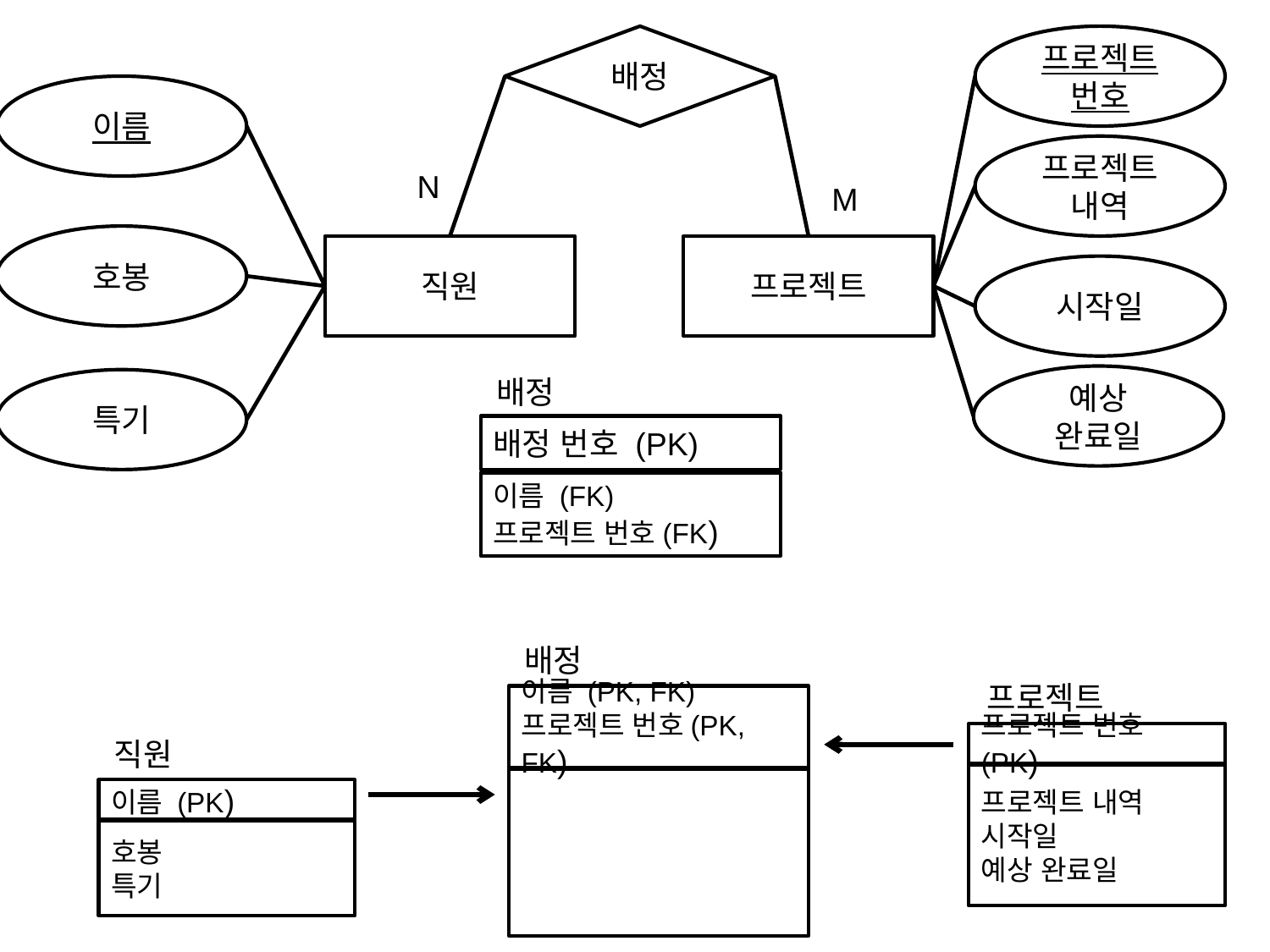

배정
프로젝트
번호
이름
프로젝트 내역
N
M
호봉
직원
프로젝트
시작일
예상
완료일
배정
배정 번호 (PK)
이름 (FK)
프로젝트 번호(FK)
특기
배정
이름 (PK, FK)
프로젝트 번호(PK, FK)

프로젝트
프로젝트 번호 (PK)
프로젝트 내역
시작일
예상 완료일
직원
이름 (PK)
호봉
특기